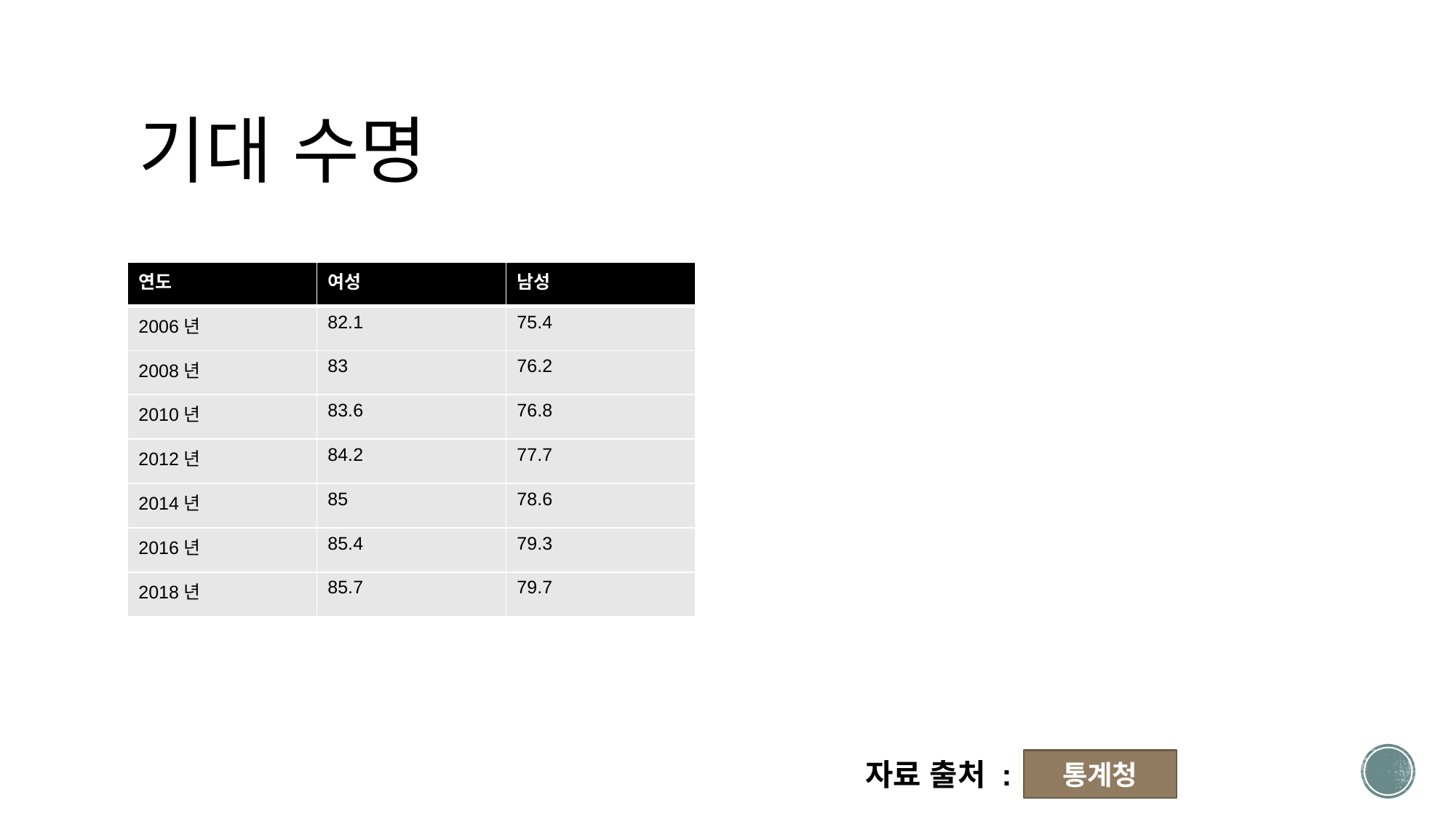

# 기대 수명
| 연도 | 여성 | 남성 |
| --- | --- | --- |
| 2006년 | 82.1 | 75.4 |
| 2008년 | 83 | 76.2 |
| 2010년 | 83.6 | 76.8 |
| 2012년 | 84.2 | 77.7 |
| 2014년 | 85 | 78.6 |
| 2016년 | 85.4 | 79.3 |
| 2018년 | 85.7 | 79.7 |

자료 출처 :
통계청